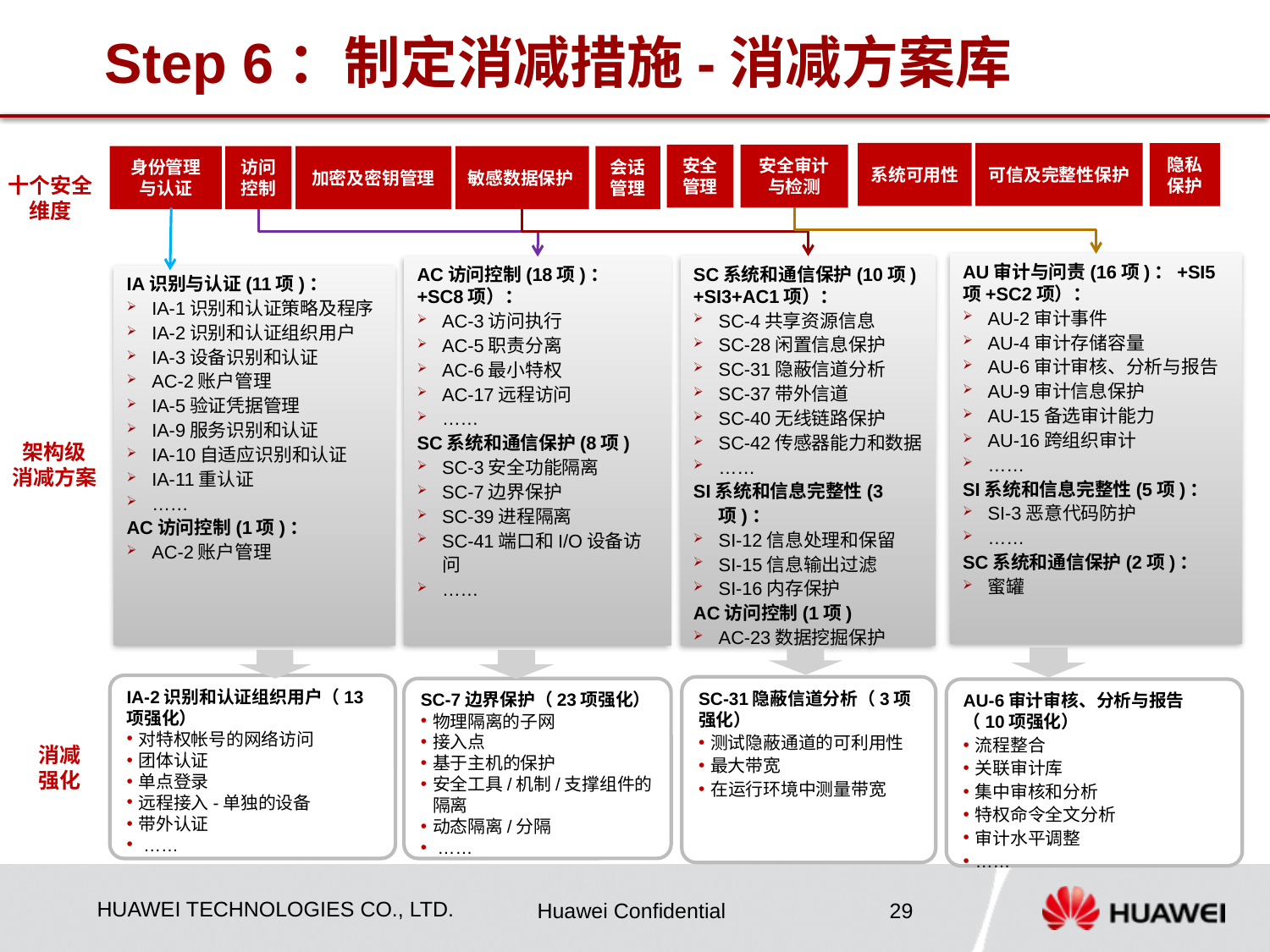

# Step 6：制定消减措施-消减方案库
系统可用性
可信及完整性保护
隐私保护
安全审计与检测
安全管理
会话管理
敏感数据保护
加密及密钥管理
身份管理与认证
访问控制
十个安全
维度
AU审计与问责(16项)：+SI5项+SC2项）：
AU-2审计事件
AU-4审计存储容量
AU-6审计审核、分析与报告
AU-9审计信息保护
AU-15备选审计能力
AU-16跨组织审计
……
SI系统和信息完整性(5项)：
SI-3恶意代码防护
……
SC系统和通信保护(2项)：
蜜罐
SC系统和通信保护(10项)+SI3+AC1项）：
SC-4共享资源信息
SC-28闲置信息保护
SC-31隐蔽信道分析
SC-37带外信道
SC-40无线链路保护
SC-42传感器能力和数据
……
SI系统和信息完整性(3项)：
SI-12信息处理和保留
SI-15信息输出过滤
SI-16内存保护
AC访问控制(1项)
AC-23数据挖掘保护
AC访问控制(18项)：+SC8项）：
AC-3访问执行
AC-5职责分离
AC-6最小特权
AC-17远程访问
……
SC系统和通信保护(8项)
SC-3安全功能隔离
SC-7边界保护
SC-39进程隔离
SC-41端口和I/O设备访问
……
IA识别与认证(11项)：
IA-1识别和认证策略及程序
IA-2识别和认证组织用户
IA-3设备识别和认证
AC-2账户管理
IA-5验证凭据管理
IA-9服务识别和认证
IA-10自适应识别和认证
IA-11重认证
……
AC访问控制(1项)：
AC-2账户管理
架构级
消减方案

IA-2识别和认证组织用户（13项强化）
对特权帐号的网络访问
团体认证
单点登录
远程接入-单独的设备
带外认证
 ……
SC-31隐蔽信道分析（3项强化）
测试隐蔽通道的可利用性
最大带宽
在运行环境中测量带宽
SC-7边界保护（23项强化）
物理隔离的子网
接入点
基于主机的保护
安全工具/机制/支撑组件的隔离
动态隔离/分隔
 ……
AU-6审计审核、分析与报告（10项强化）
流程整合
关联审计库
集中审核和分析
特权命令全文分析
审计水平调整
……
消减
强化